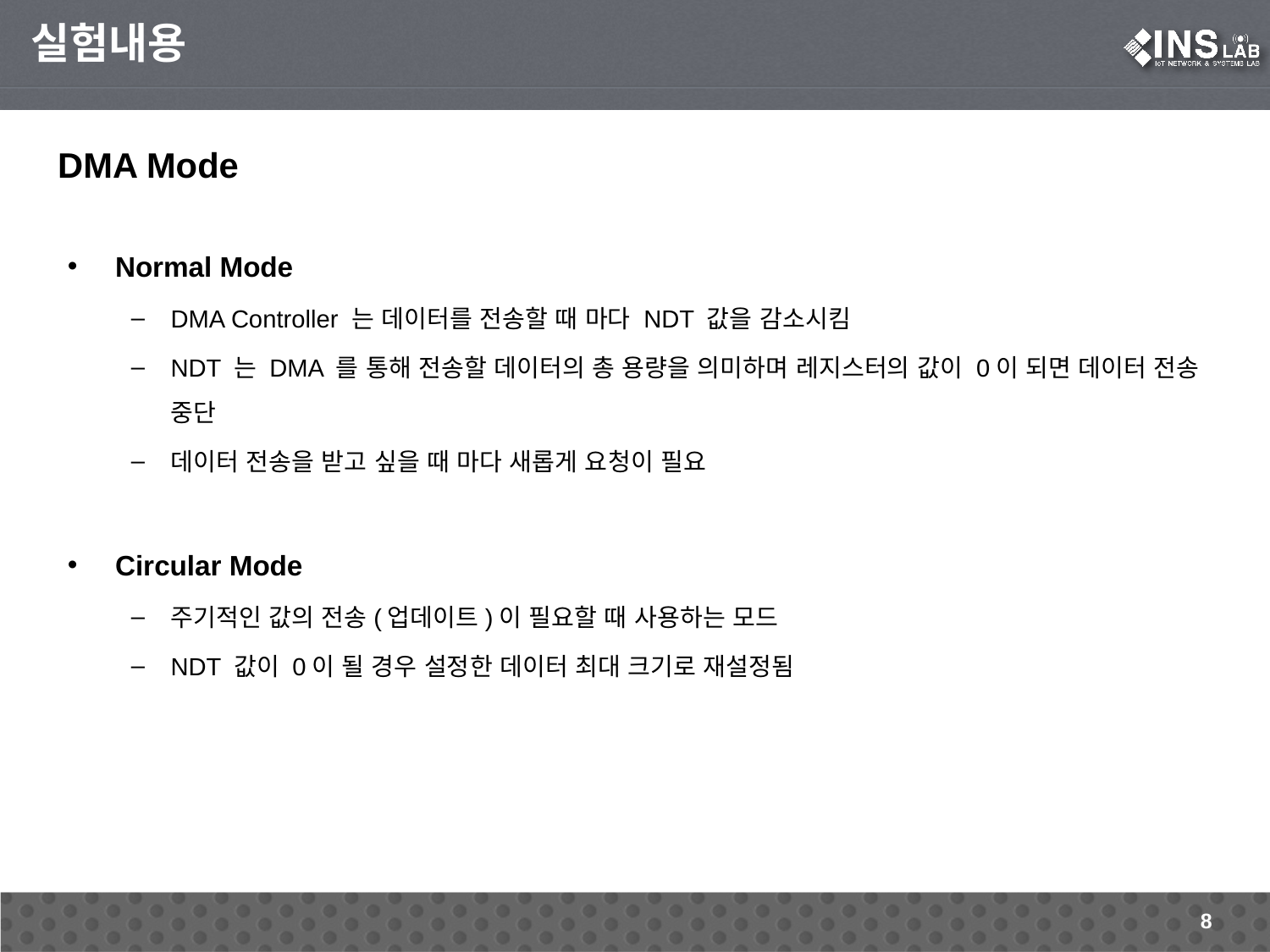

실험내용
DMA Mode
Normal Mode
DMA Controller 는 데이터를 전송할 때 마다 NDT 값을 감소시킴
NDT 는 DMA 를 통해 전송할 데이터의 총 용량을 의미하며 레지스터의 값이 0이 되면 데이터 전송 중단
데이터 전송을 받고 싶을 때 마다 새롭게 요청이 필요

Circular Mode
주기적인 값의 전송(업데이트)이 필요할 때 사용하는 모드
NDT 값이 0이 될 경우 설정한 데이터 최대 크기로 재설정됨
8